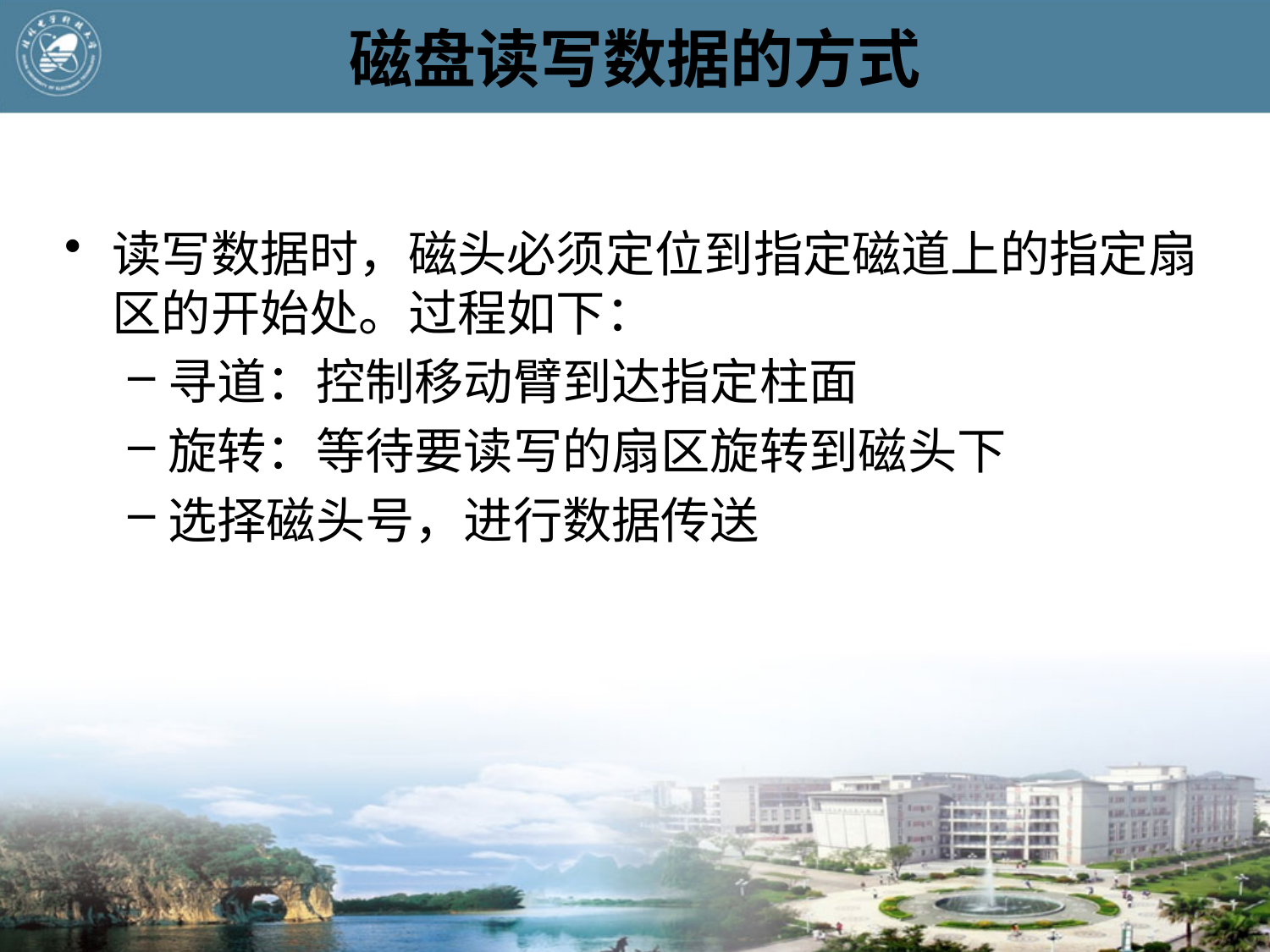

# 磁盘读写数据的方式
读写数据时，磁头必须定位到指定磁道上的指定扇区的开始处。过程如下：
寻道：控制移动臂到达指定柱面
旋转：等待要读写的扇区旋转到磁头下
选择磁头号，进行数据传送